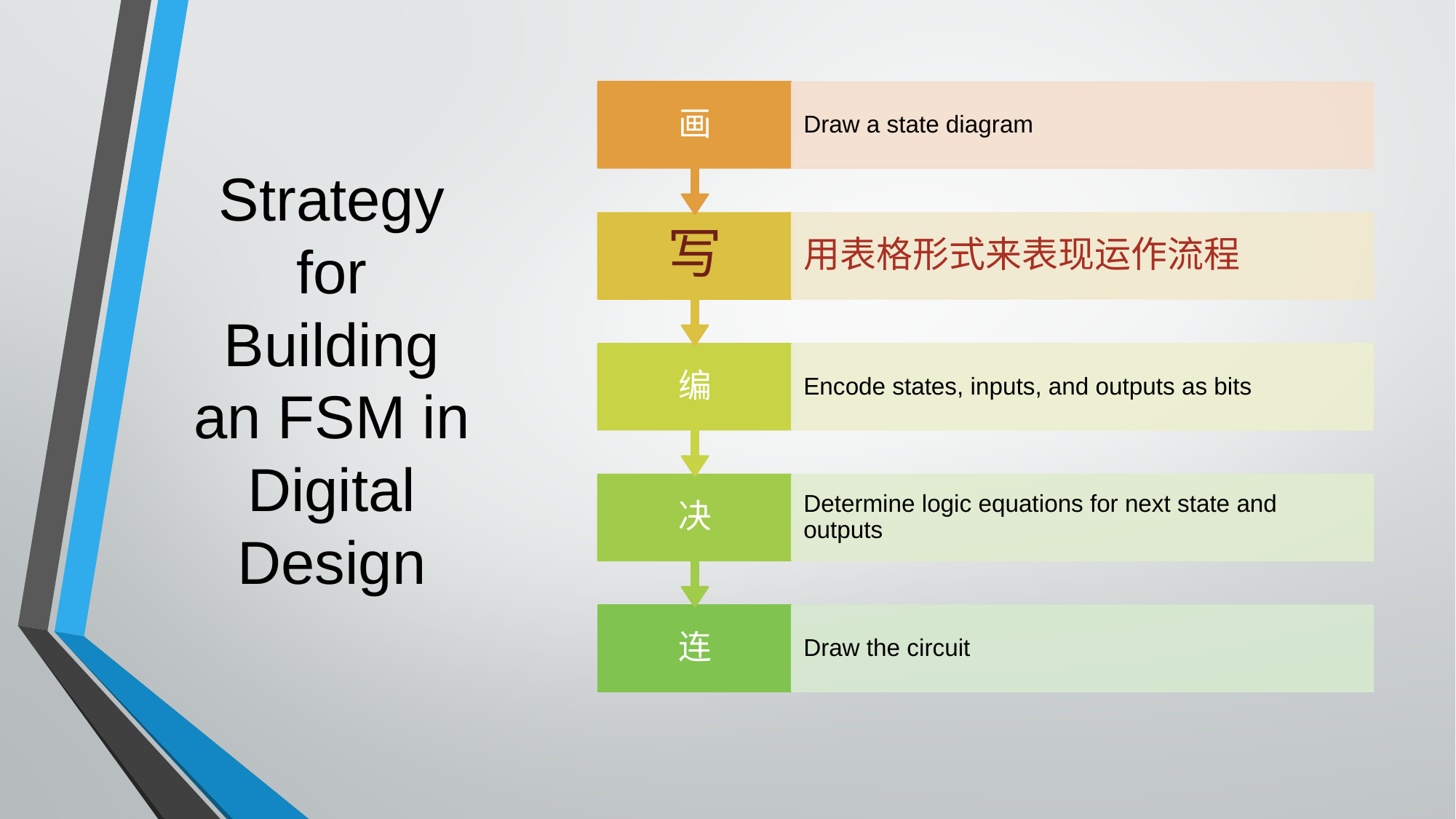

# Strategy for Building an FSM in Digital Design
连
Draw the circuit
决
Determine logic equations for next state and outputs
编
Encode states, inputs, and outputs as bits
写
用表格形式来表现运作流程
画
Draw a state diagram